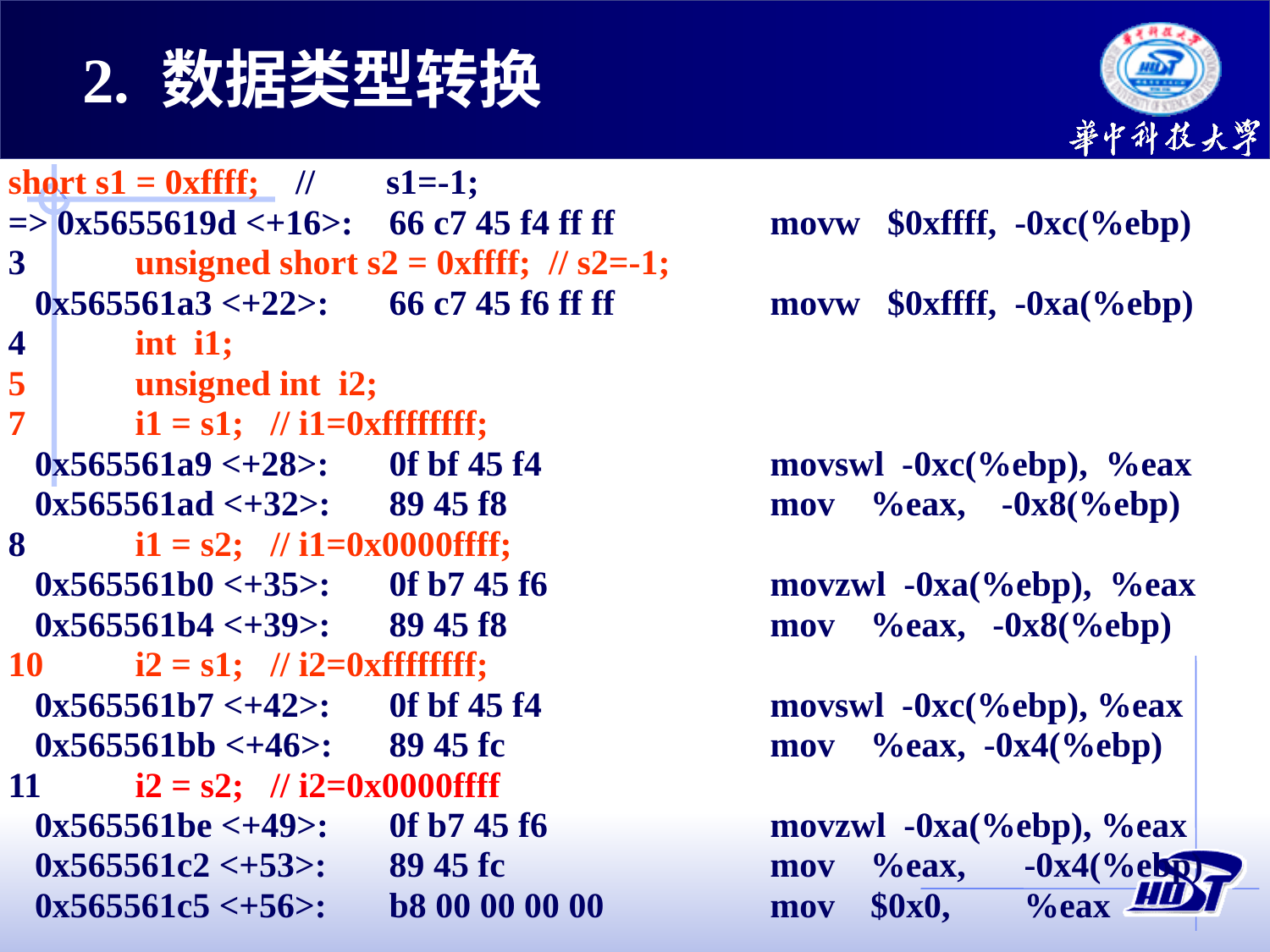

2. 数据类型转换
short s1 = 0xffff;    //        s1=-1;
=> 0x5655619d <+16>:	66 c7 45 f4 ff ff		movw   $0xffff,  -0xc(%ebp)
3	unsigned short s2 = 0xffff;  // s2=-1;
   0x565561a3 <+22>:	66 c7 45 f6 ff ff		movw   $0xffff,  -0xa(%ebp)
4	int  i1;
5	unsigned int  i2;
7	i1 = s1;   // i1=0xffffffff;
   0x565561a9 <+28>:	0f bf 45 f4		movswl  -0xc(%ebp),  %eax
   0x565561ad <+32>:	89 45 f8			mov    %eax,    -0x8(%ebp)
8	i1 = s2;   // i1=0x0000ffff;
   0x565561b0 <+35>:	0f b7 45 f6		movzwl  -0xa(%ebp),  %eax
   0x565561b4 <+39>:	89 45 f8			mov    %eax,   -0x8(%ebp)
10	i2 = s1;   // i2=0xffffffff;
   0x565561b7 <+42>:	0f bf 45 f4		movswl  -0xc(%ebp), %eax
   0x565561bb <+46>:	89 45 fc			mov    %eax,  -0x4(%ebp)
11	i2 = s2;   // i2=0x0000ffff
   0x565561be <+49>:	0f b7 45 f6		movzwl  -0xa(%ebp), %eax
   0x565561c2 <+53>:	89 45 fc			mov    %eax,	-0x4(%ebp)
   0x565561c5 <+56>:	b8 00 00 00 00		mov    $0x0,	%eax